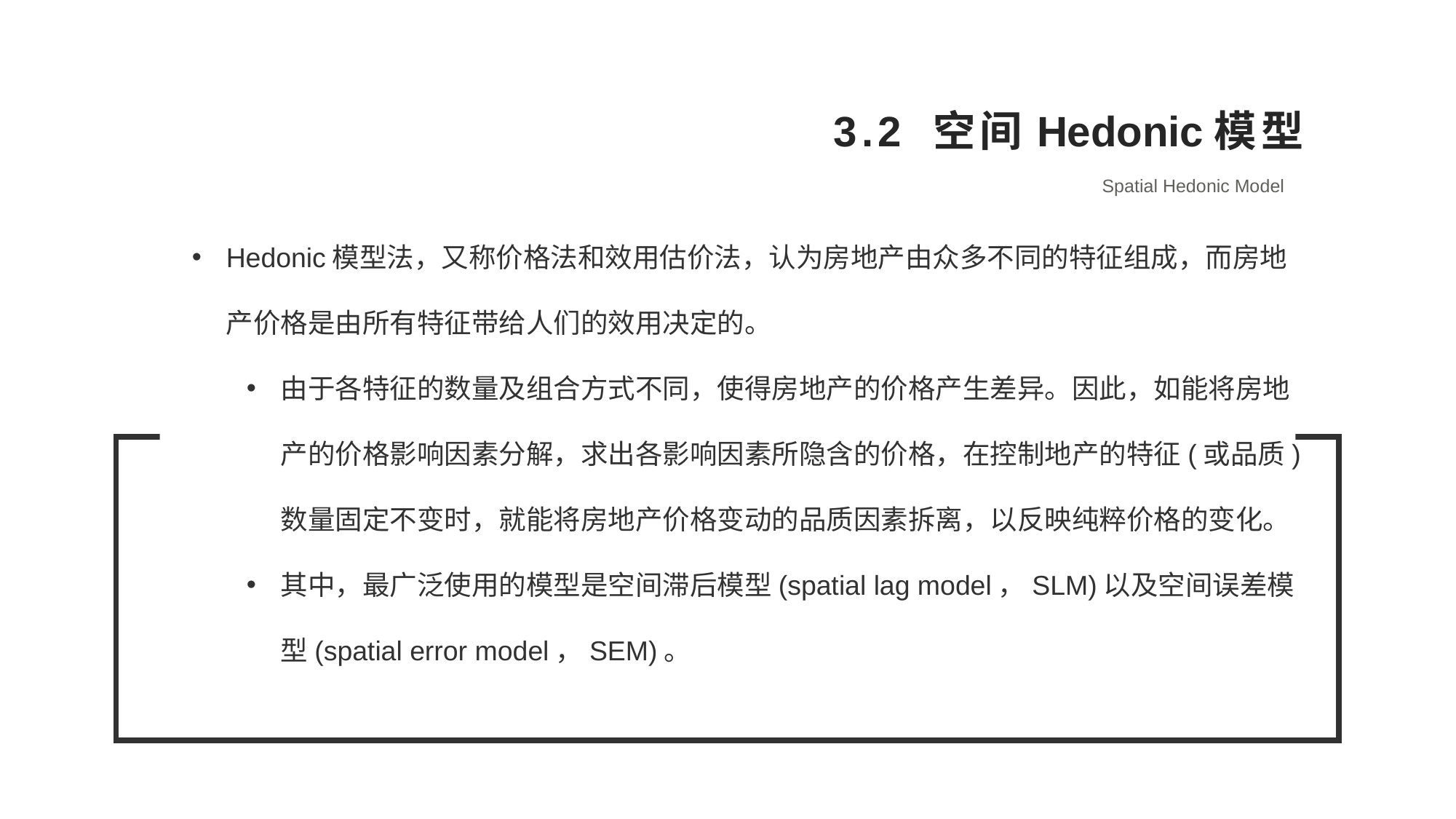

3.2 空间Hedonic模型
Spatial Hedonic Model
Hedonic模型法，又称价格法和效用估价法，认为房地产由众多不同的特征组成，而房地产价格是由所有特征带给人们的效用决定的。
由于各特征的数量及组合方式不同，使得房地产的价格产生差异。因此，如能将房地产的价格影响因素分解，求出各影响因素所隐含的价格，在控制地产的特征(或品质)数量固定不变时，就能将房地产价格变动的品质因素拆离，以反映纯粹价格的变化。
其中，最广泛使用的模型是空间滞后模型(spatial lag model，SLM)以及空间误差模型(spatial error model，SEM)。